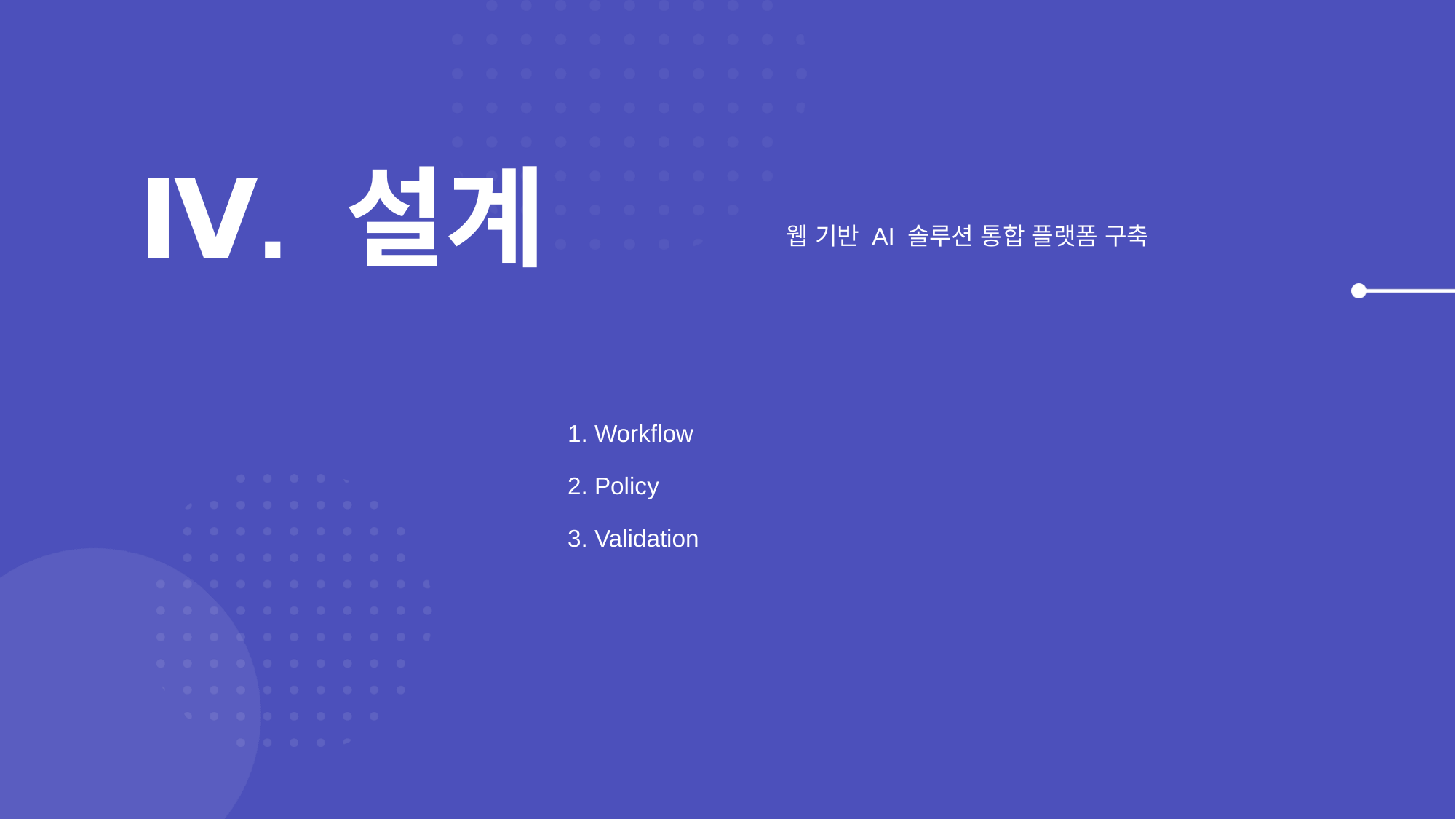

Ⅳ. 설계
웹 기반 AI 솔루션 통합 플랫폼 구축

1. Workflow

2. Policy

3. Validation